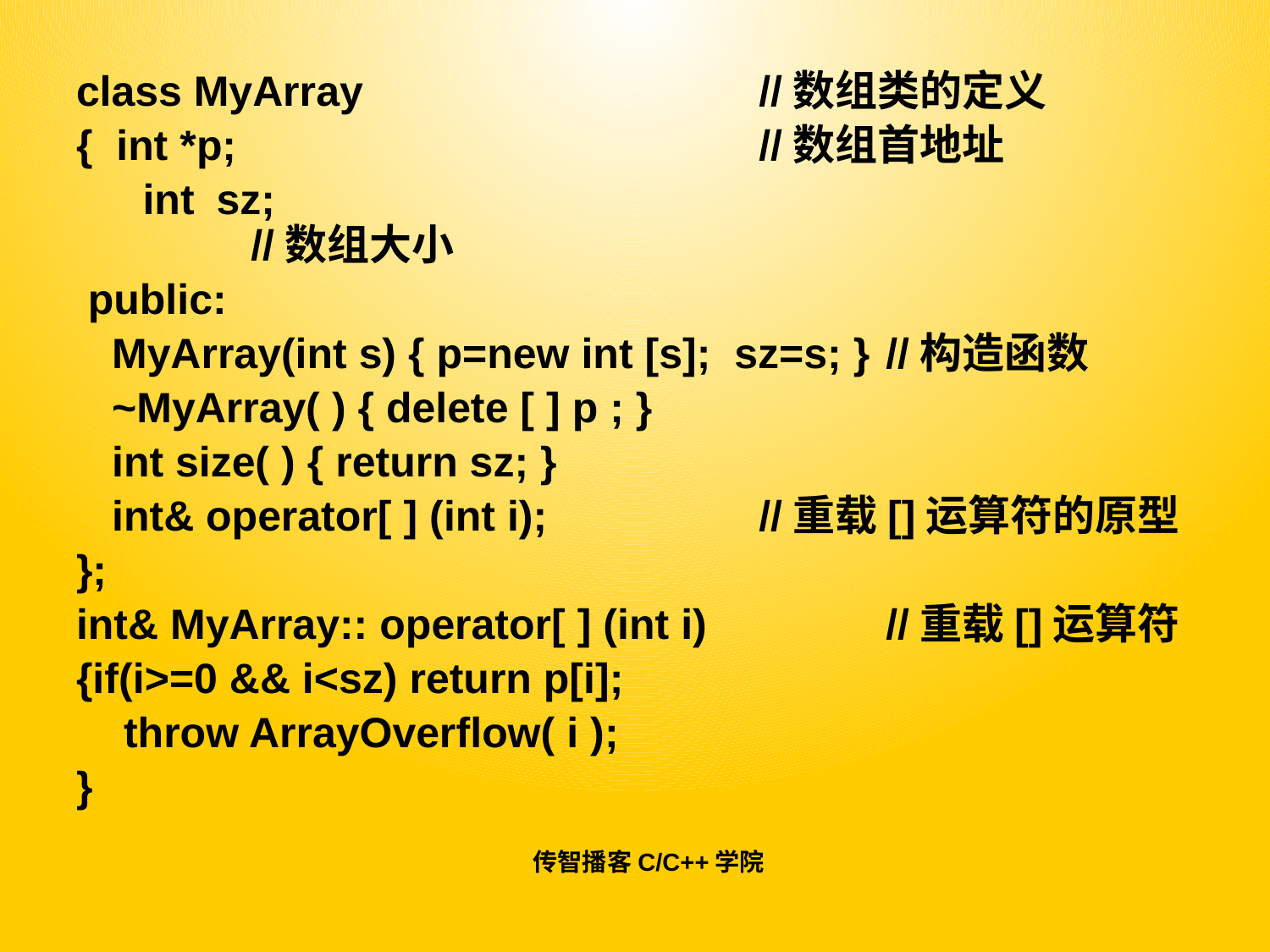

#
class MyArray				//数组类的定义
{  int *p;					//数组首地址
   int sz;									//数组大小
 public:
   MyArray(int s) { p=new int [s];  sz=s; }	//构造函数
   ~MyArray( ) { delete [ ] p ; }
   int size( ) { return sz; }
   int& operator[ ] (int i);		//重载[]运算符的原型
};
int& MyArray:: operator[ ] (int i) 		//重载[]运算符
{if(i>=0 && i<sz) return p[i];
    throw ArrayOverflow( i );
}
传智播客C/C++学院